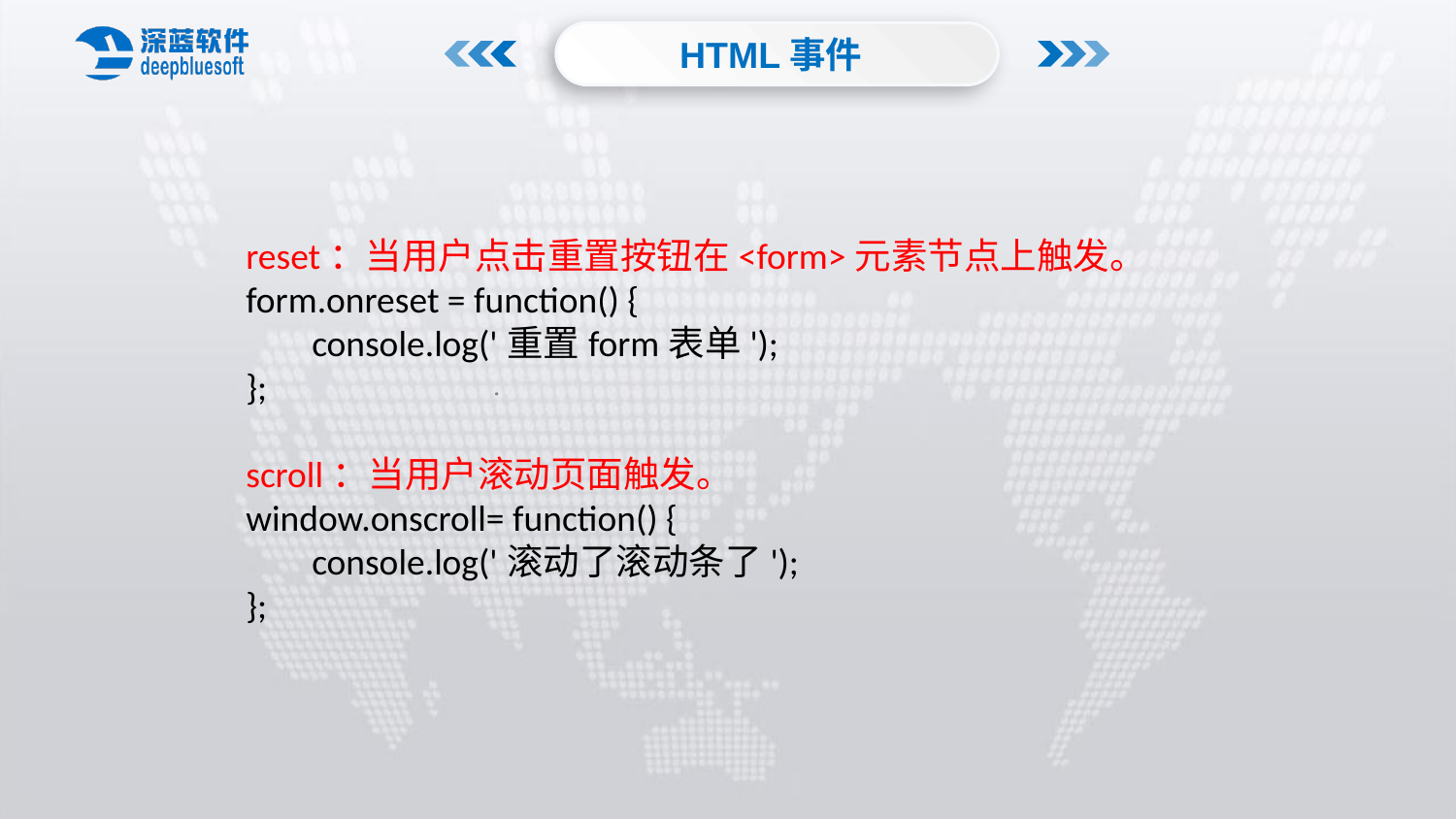

HTML事件

reset：当用户点击重置按钮在<form>元素节点上触发。
form.onreset = function() {
        console.log('重置form表单');
};

scroll：当用户滚动页面触发。
window.onscroll= function() {
        console.log('滚动了滚动条了');
};